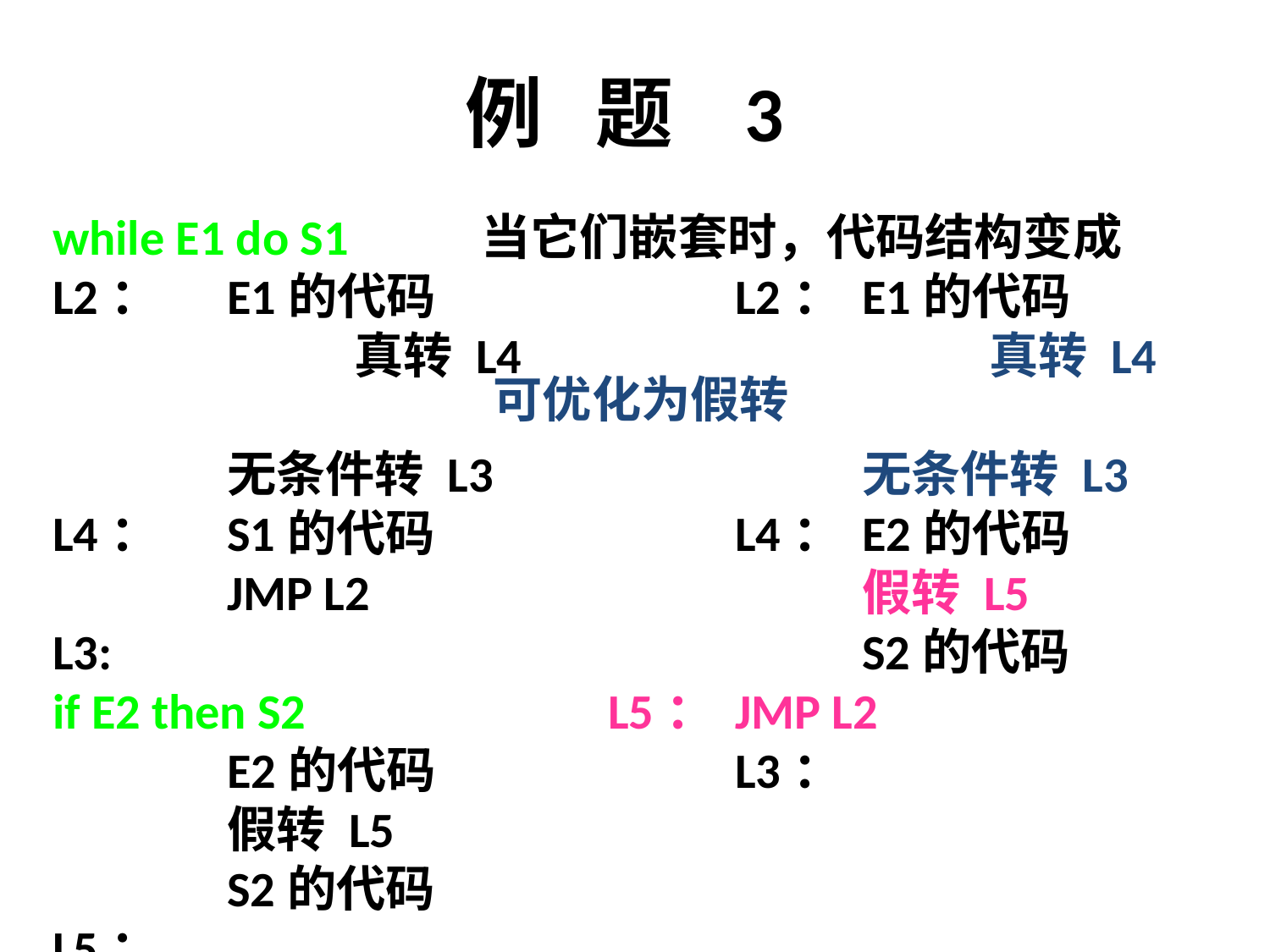

# 例   题   3
while E1 do S1		当它们嵌套时，代码结构变成
L2：	E1的代码			L2：	E1的代码			真转 L4				真转 L4
		无条件转 L3			无条件转 L3
L4：	S1的代码			L4：	E2的代码
		JMP L2				假转 L5
L3:						S2的代码
if E2 then S2			L5：	JMP L2
 		E2的代码			L3：
		假转 L5
		S2的代码
L5：
可优化为假转